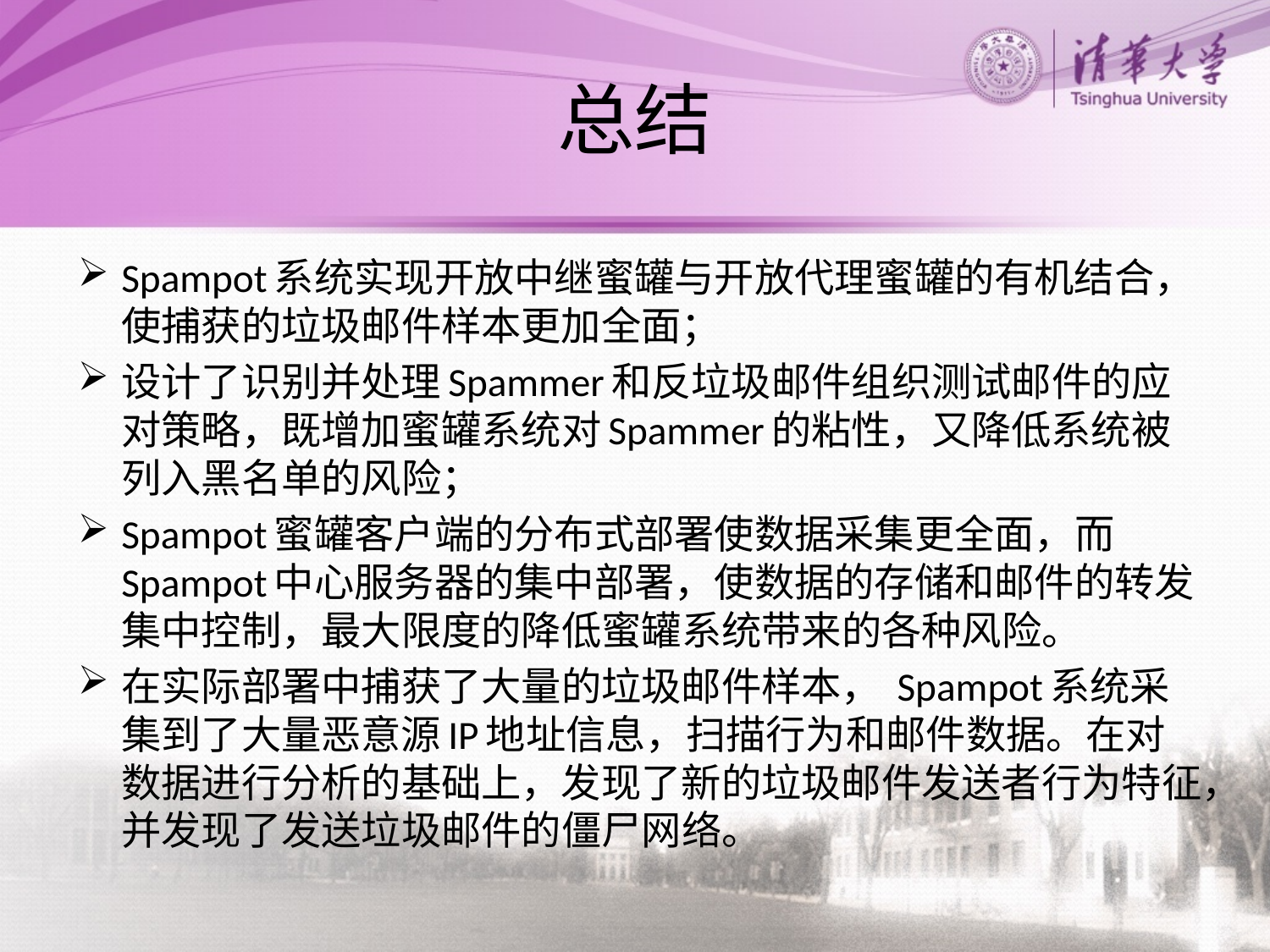

# 总结
Spampot系统实现开放中继蜜罐与开放代理蜜罐的有机结合，使捕获的垃圾邮件样本更加全面；
设计了识别并处理Spammer和反垃圾邮件组织测试邮件的应对策略，既增加蜜罐系统对Spammer的粘性，又降低系统被列入黑名单的风险；
Spampot蜜罐客户端的分布式部署使数据采集更全面，而Spampot中心服务器的集中部署，使数据的存储和邮件的转发集中控制，最大限度的降低蜜罐系统带来的各种风险。
在实际部署中捕获了大量的垃圾邮件样本， Spampot系统采集到了大量恶意源IP地址信息，扫描行为和邮件数据。在对数据进行分析的基础上，发现了新的垃圾邮件发送者行为特征，并发现了发送垃圾邮件的僵尸网络。